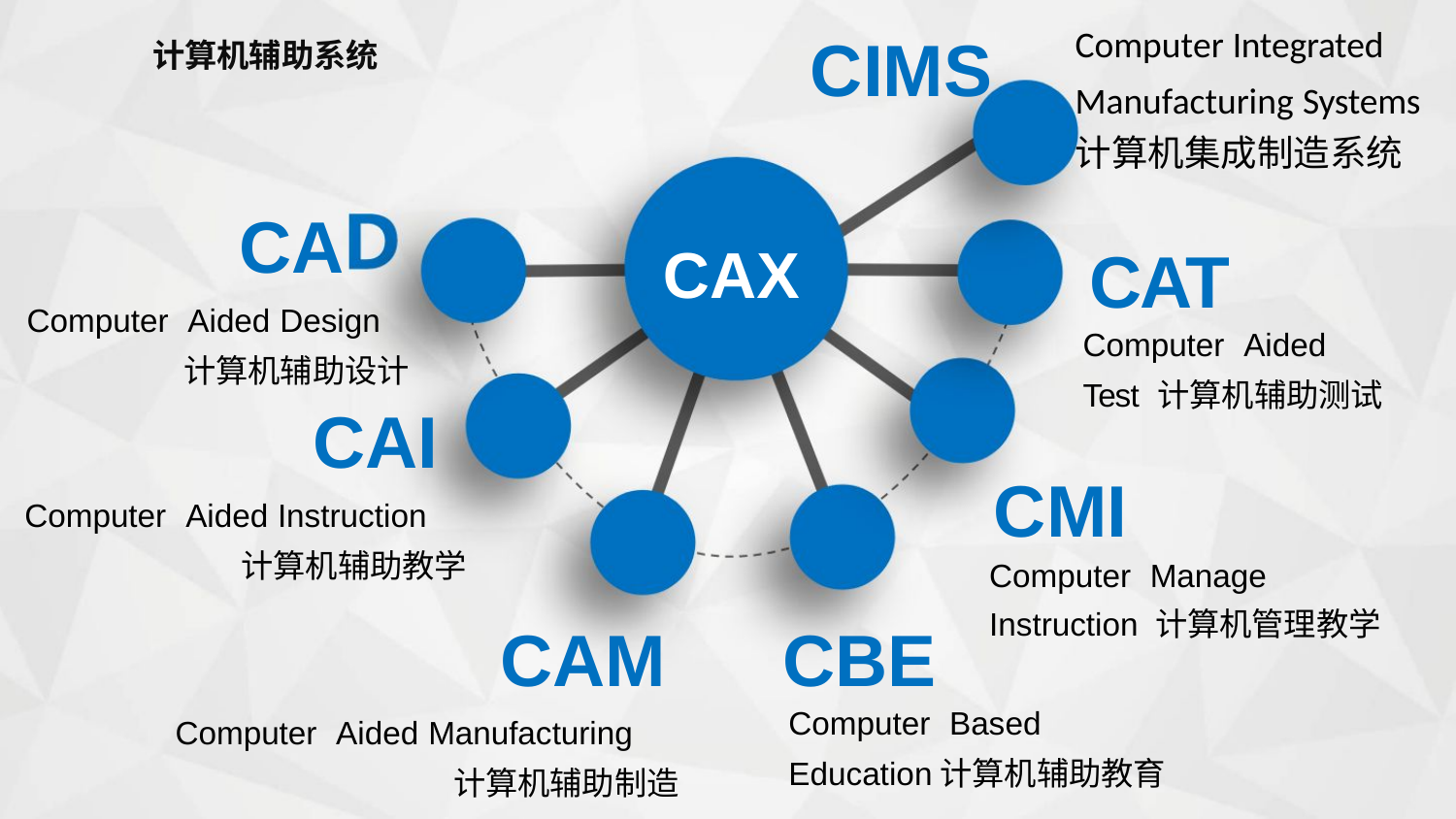

CIMS
Computer Integrated
Manufacturing Systems
计算机集成制造系统
计算机辅助系统
CA
Computer Aided Design
CAX
CAT
Computer Aided
计算机辅助设计
Test 计算机辅助测试
CAI
CMI
Computer Manage
Computer Aided Instruction
计算机辅助教学
Instruction 计算机管理教学
CAM CBE
Computer Aided Manufacturing
计算机辅助制造
Computer Based
Education计算机辅助教育